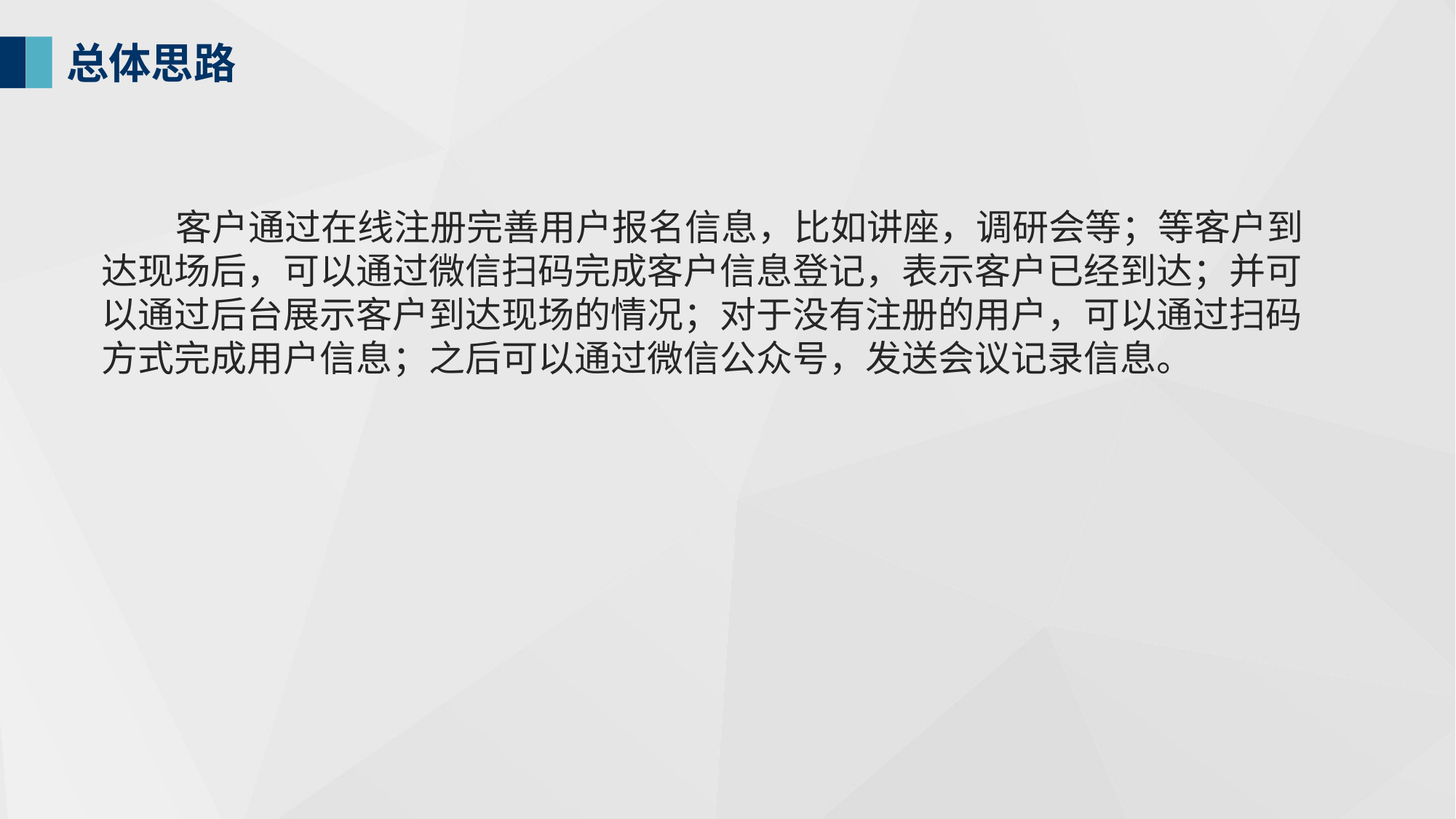

总体思路

          客户通过在线注册完善用户报名信息，比如讲座，调研会等；等客户到达现场后，可以通过微信扫码完成客户信息登记，表示客户已经到达；并可以通过后台展示客户到达现场的情况；对于没有注册的用户，可以通过扫码方式完成用户信息；之后可以通过微信公众号，发送会议记录信息。